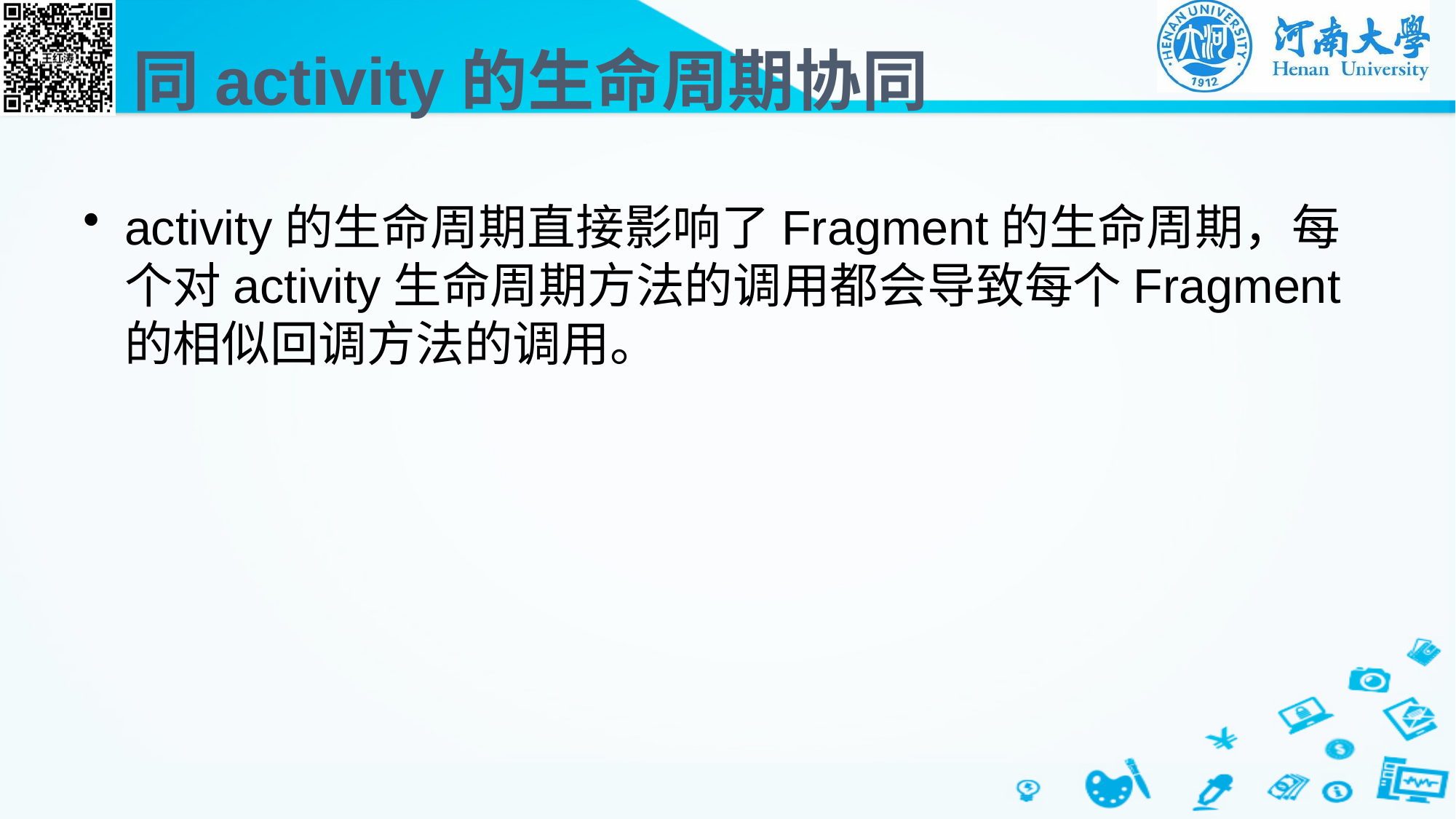

# 同activity的生命周期协同
activity的生命周期直接影响了Fragment的生命周期，每个对activity生命周期方法的调用都会导致每个Fragment的相似回调方法的调用。